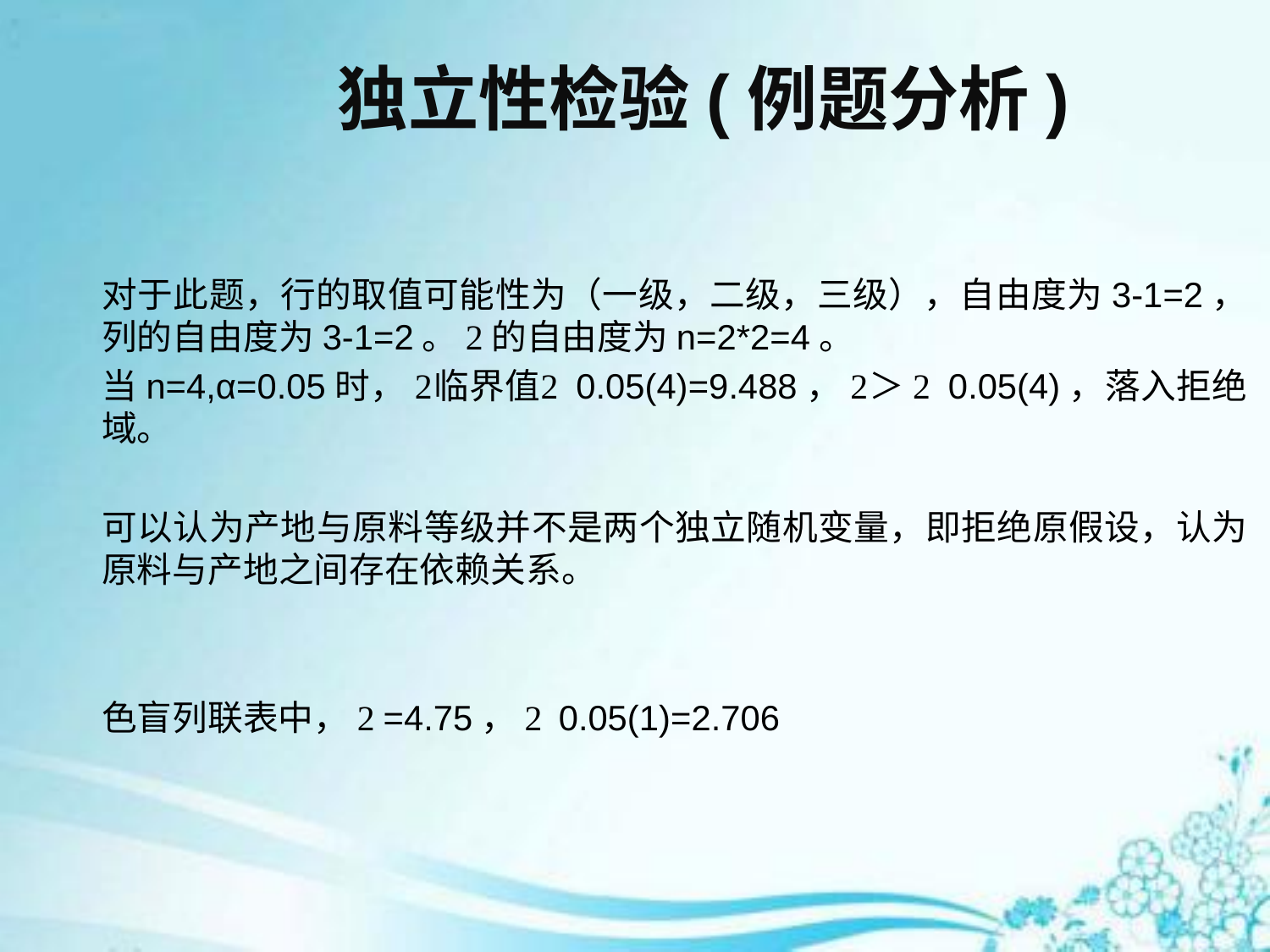

# 独立性检验(例题分析)
对于此题，行的取值可能性为（一级，二级，三级），自由度为3-1=2，列的自由度为3-1=2。 χ2 的自由度为n=2*2=4。
当n=4,α=0.05时， χ2临界值χ2 0.05(4)=9.488， χ2＞ χ2 0.05(4)，落入拒绝域。

可以认为产地与原料等级并不是两个独立随机变量，即拒绝原假设，认为原料与产地之间存在依赖关系。

色盲列联表中， χ2=4.75， χ2 0.05(1)=2.706